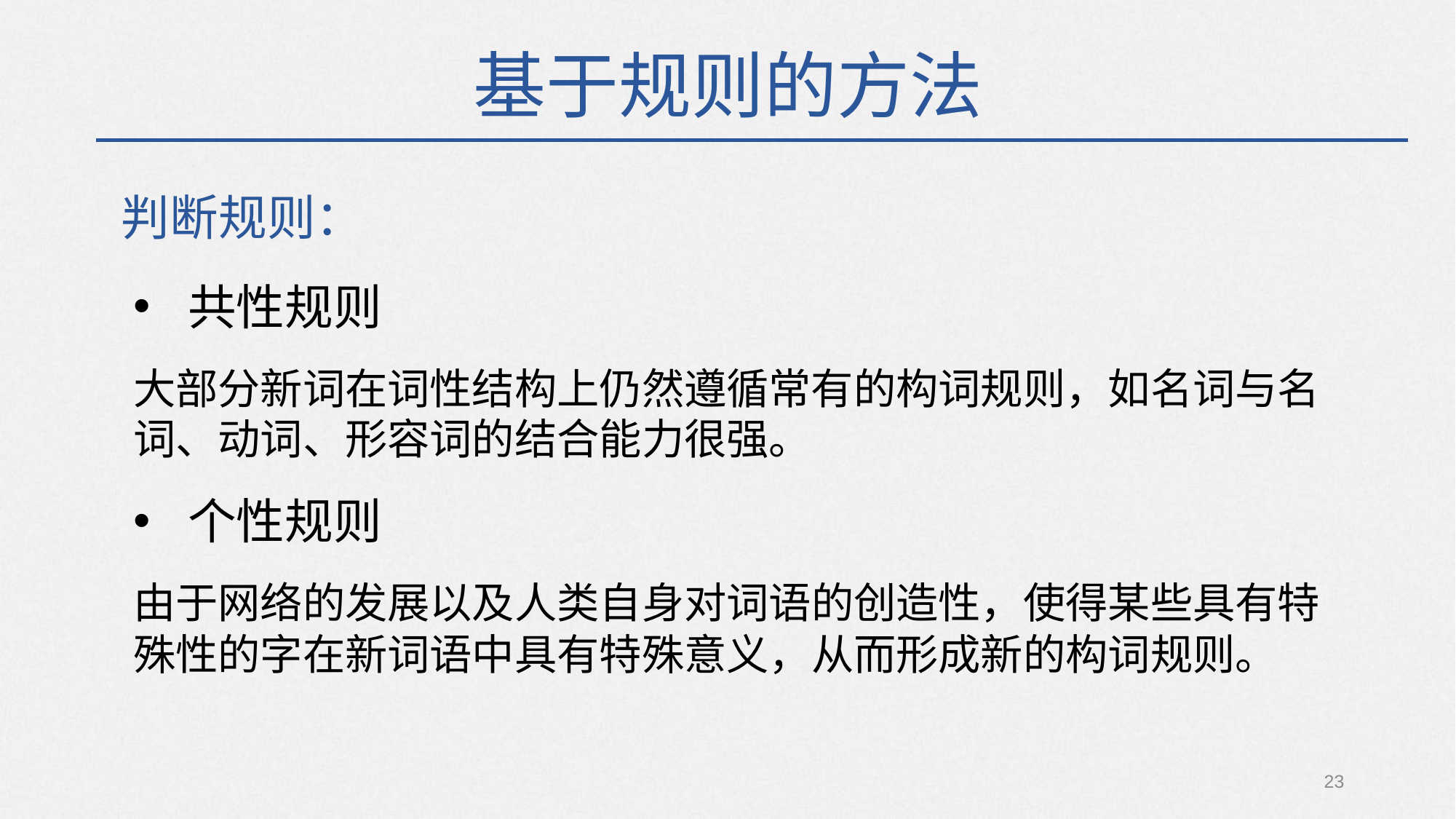

基于规则的方法
判断规则：
共性规则
大部分新词在词性结构上仍然遵循常有的构词规则，如名词与名词、动词、形容词的结合能力很强。
个性规则
由于网络的发展以及人类自身对词语的创造性，使得某些具有特殊性的字在新词语中具有特殊意义，从而形成新的构词规则。
23